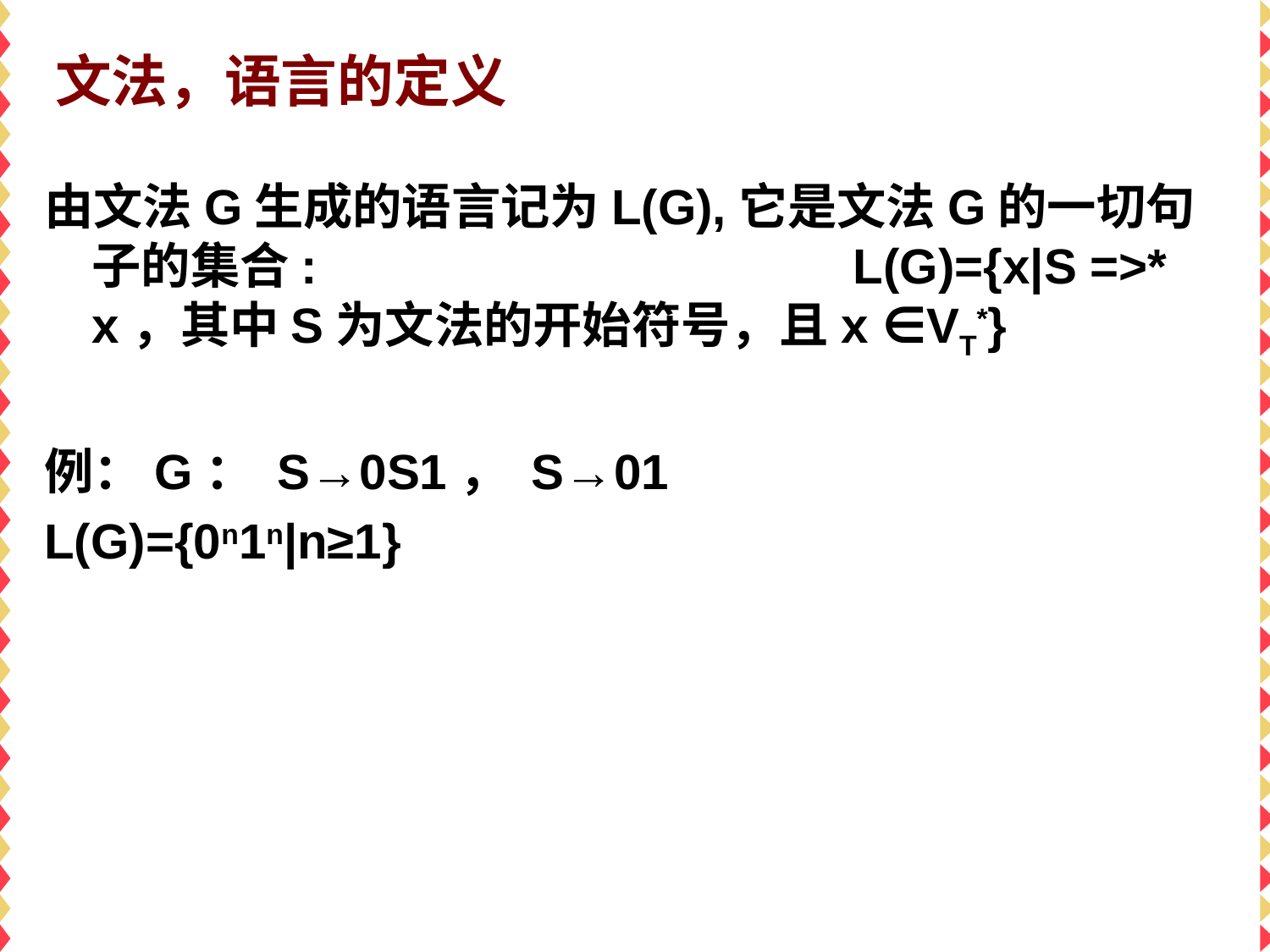

# 文法，语言的定义
由文法G生成的语言记为L(G),它是文法G的一切句子的集合:                                       L(G)={x|S =>* x，其中S为文法的开始符号，且x ∈VT*}

例：G： S→0S1， S→01
L(G)={0n1n|n≥1}